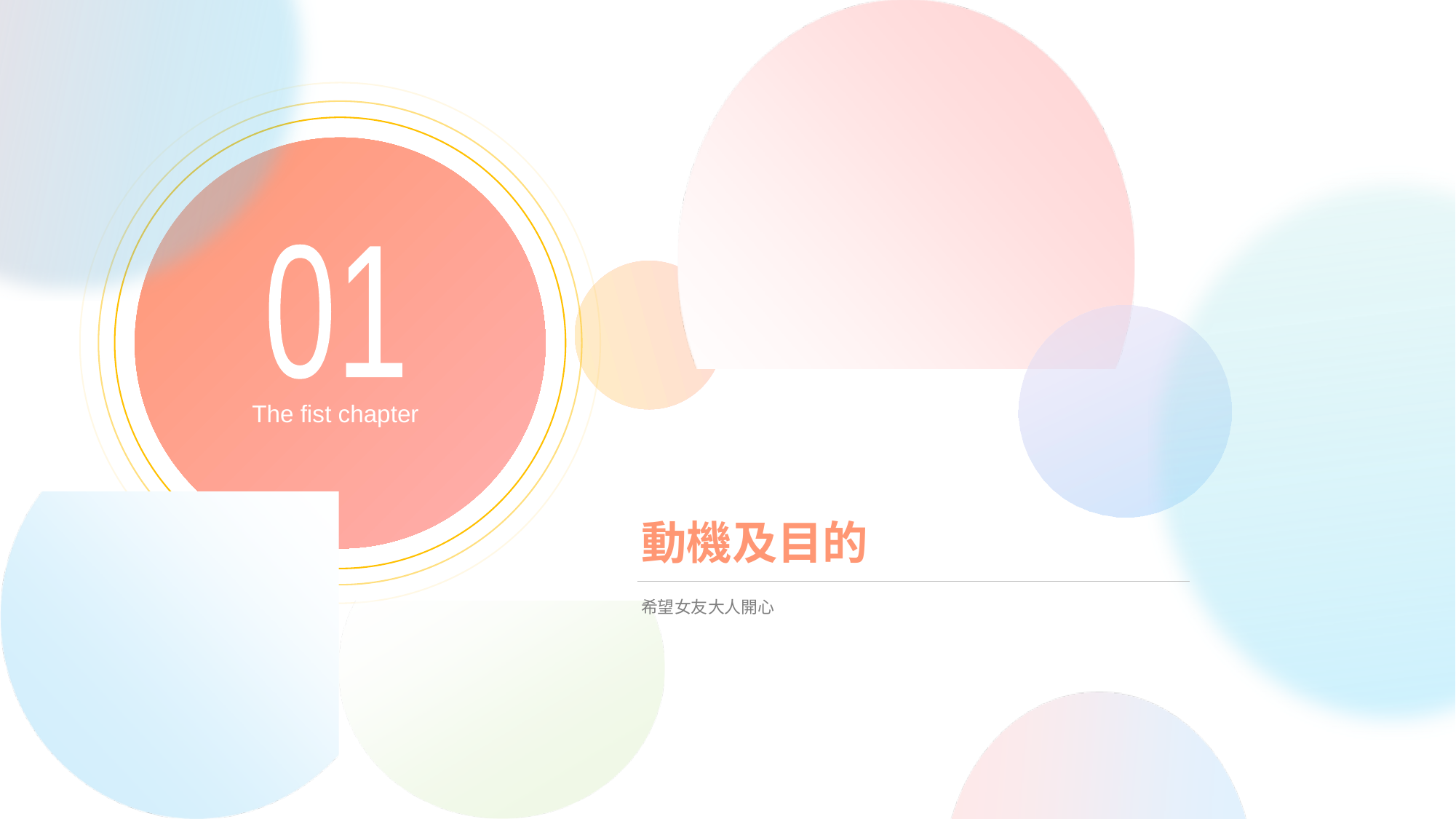

01

The fist chapter

# 動機及目的
希望女友大人開心